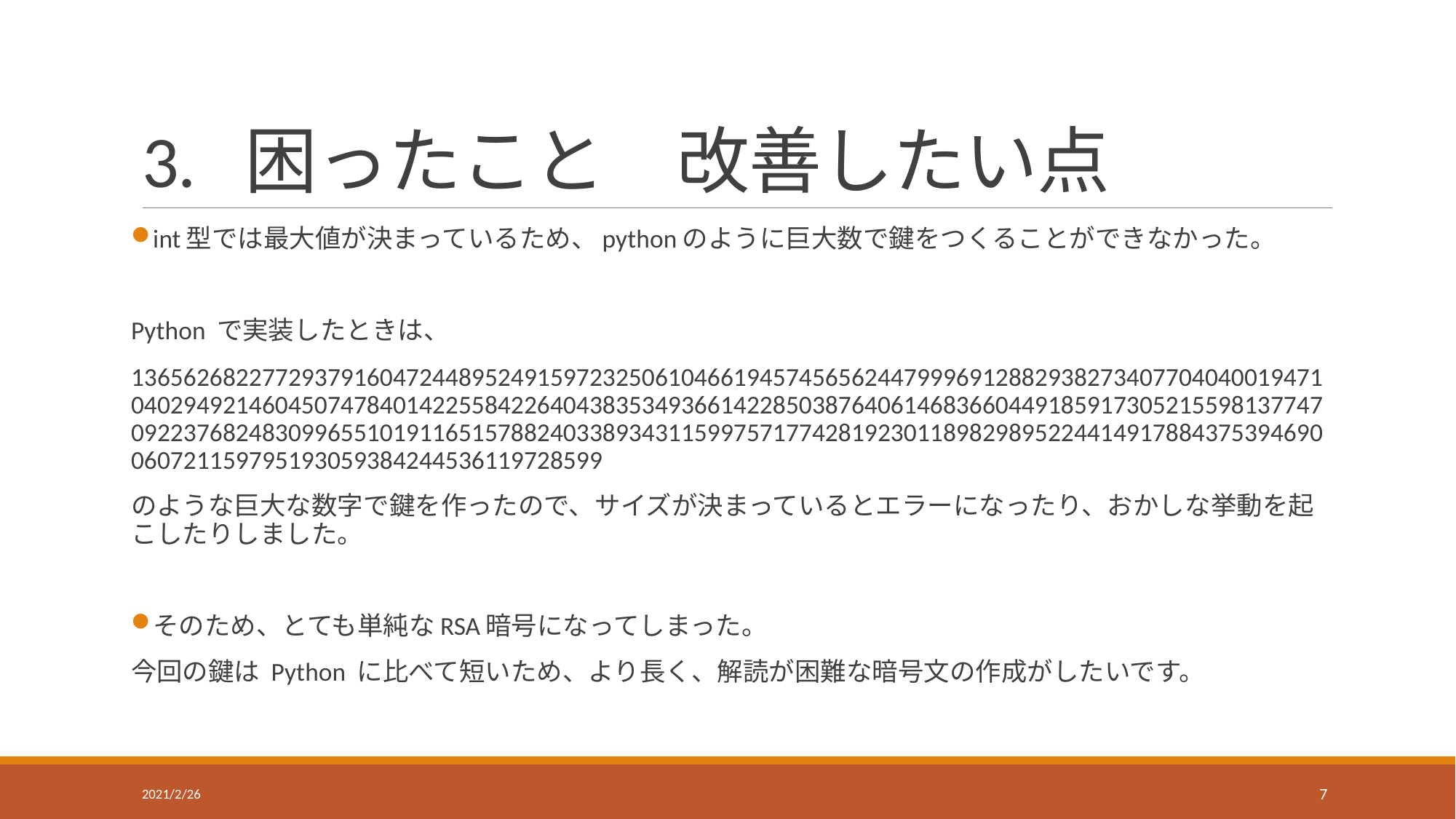

# 3.  困ったこと　改善したい点
int型では最大値が決まっているため、pythonのように巨大数で鍵をつくることができなかった。

Python で実装したときは、
136562682277293791604724489524915972325061046619457456562447999691288293827340770404001947104029492146045074784014225584226404383534936614228503876406146836604491859173052155981377470922376824830996551019116515788240338934311599757177428192301189829895224414917884375394690060721159795193059384244536119728599
のような巨大な数字で鍵を作ったので、サイズが決まっているとエラーになったり、おかしな挙動を起こしたりしました。

そのため、とても単純なRSA暗号になってしまった。
今回の鍵は Python に比べて短いため、より長く、解読が困難な暗号文の作成がしたいです。
2021/2/26
7